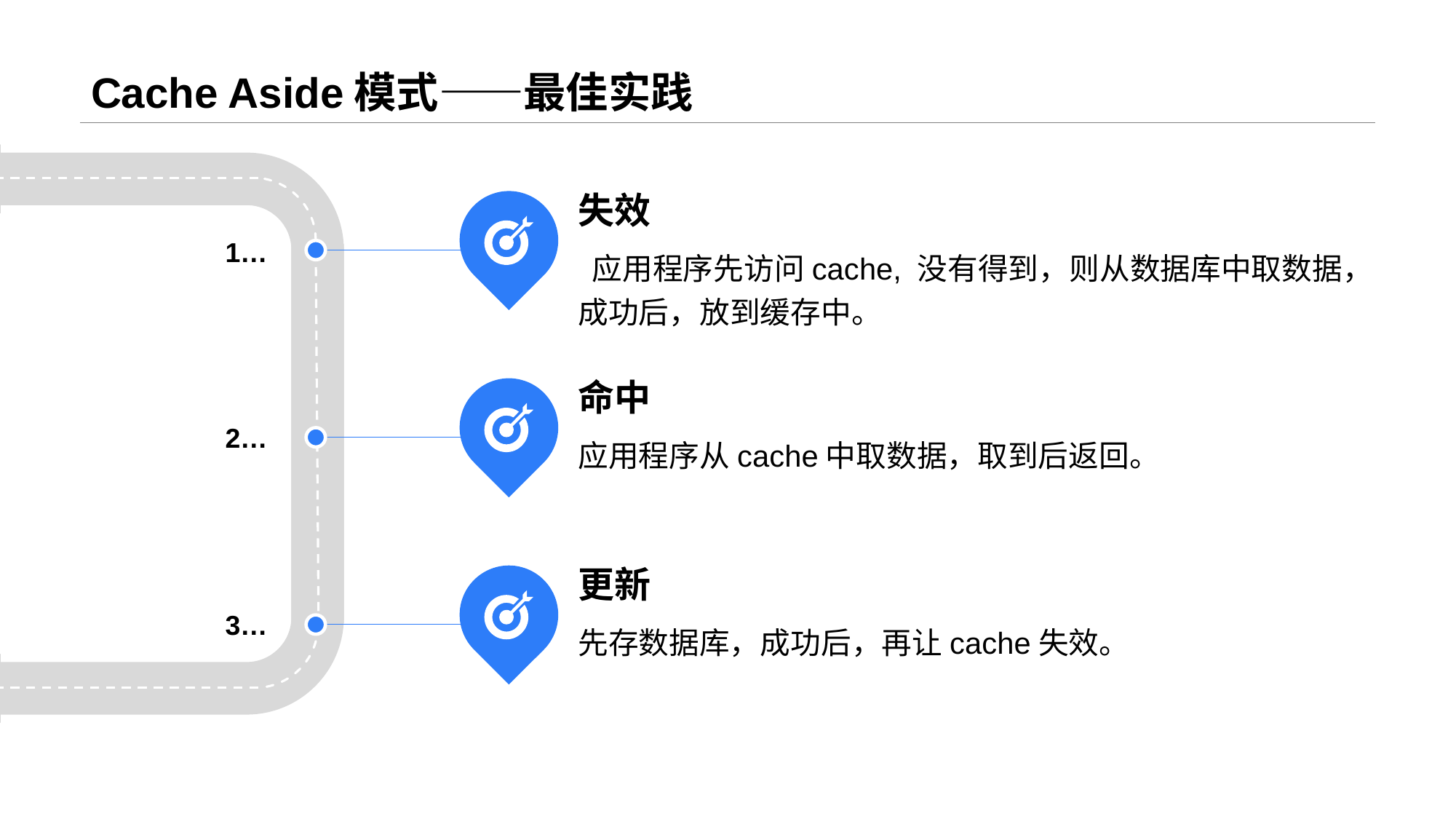

# Cache Aside模式——最佳实践

失效
 应用程序先访问cache, 没有得到，则从数据库中取数据，成功后，放到缓存中。

1…

命中
应用程序从cache中取数据，取到后返回。

2…

更新
先存数据库，成功后，再让cache失效。

3…